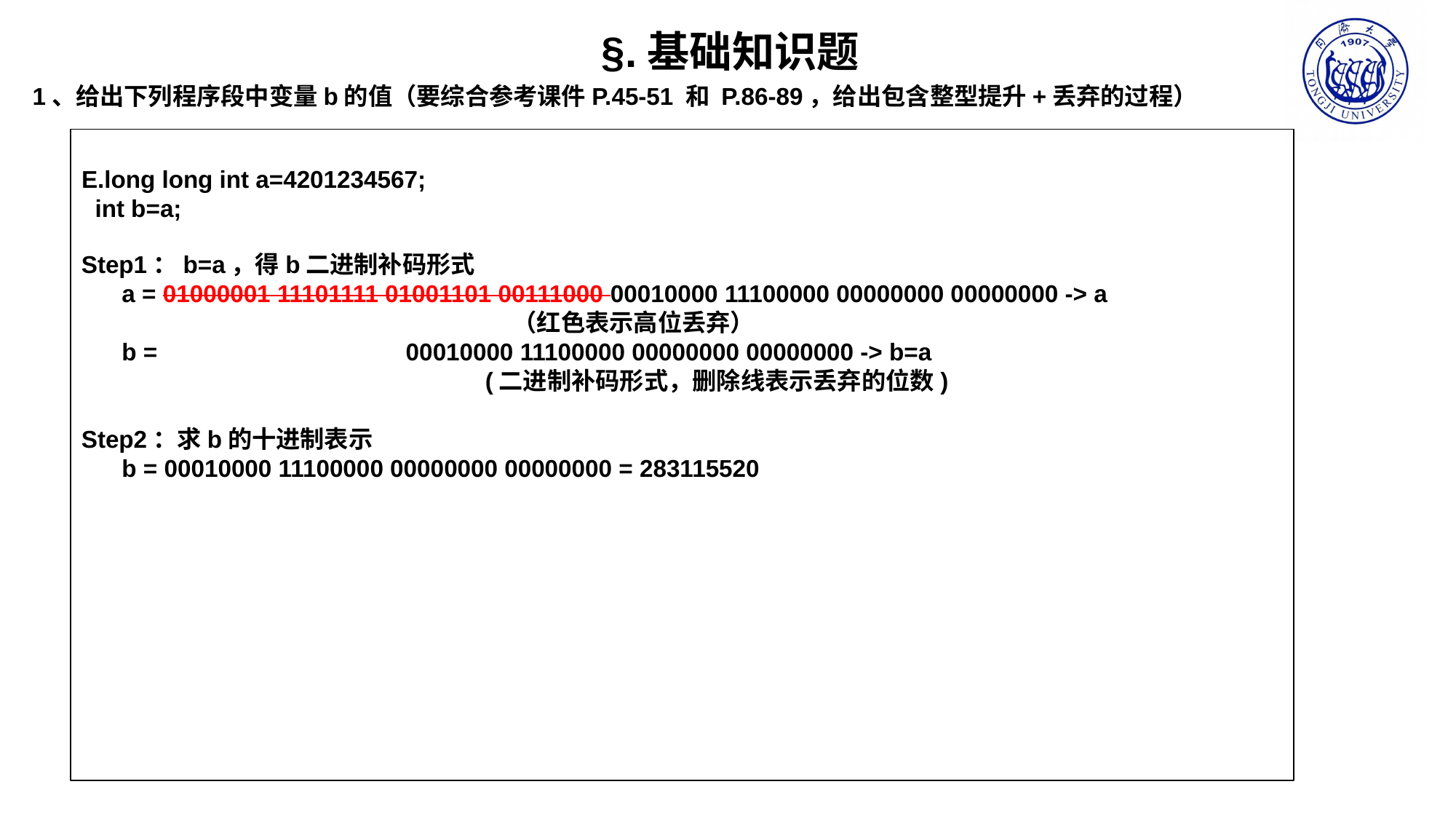

§.基础知识题
1、给出下列程序段中变量b的值（要综合参考课件P.45-51 和 P.86-89，给出包含整型提升+丢弃的过程）

E.long long int a=4201234567;
  int b=a;
Step1：b=a，得b二进制补码形式
      a = 01000001 11101111 01001101 00111000 00010000 11100000 00000000 00000000 -> a
                                                                              （红色表示高位丢弃）
      b =                                     00010000 11100000 00000000 00000000 -> b=a
                                                            (二进制补码形式，删除线表示丢弃的位数)

Step2：求b的十进制表示
      b = 00010000 11100000 00000000 00000000 = 283115520